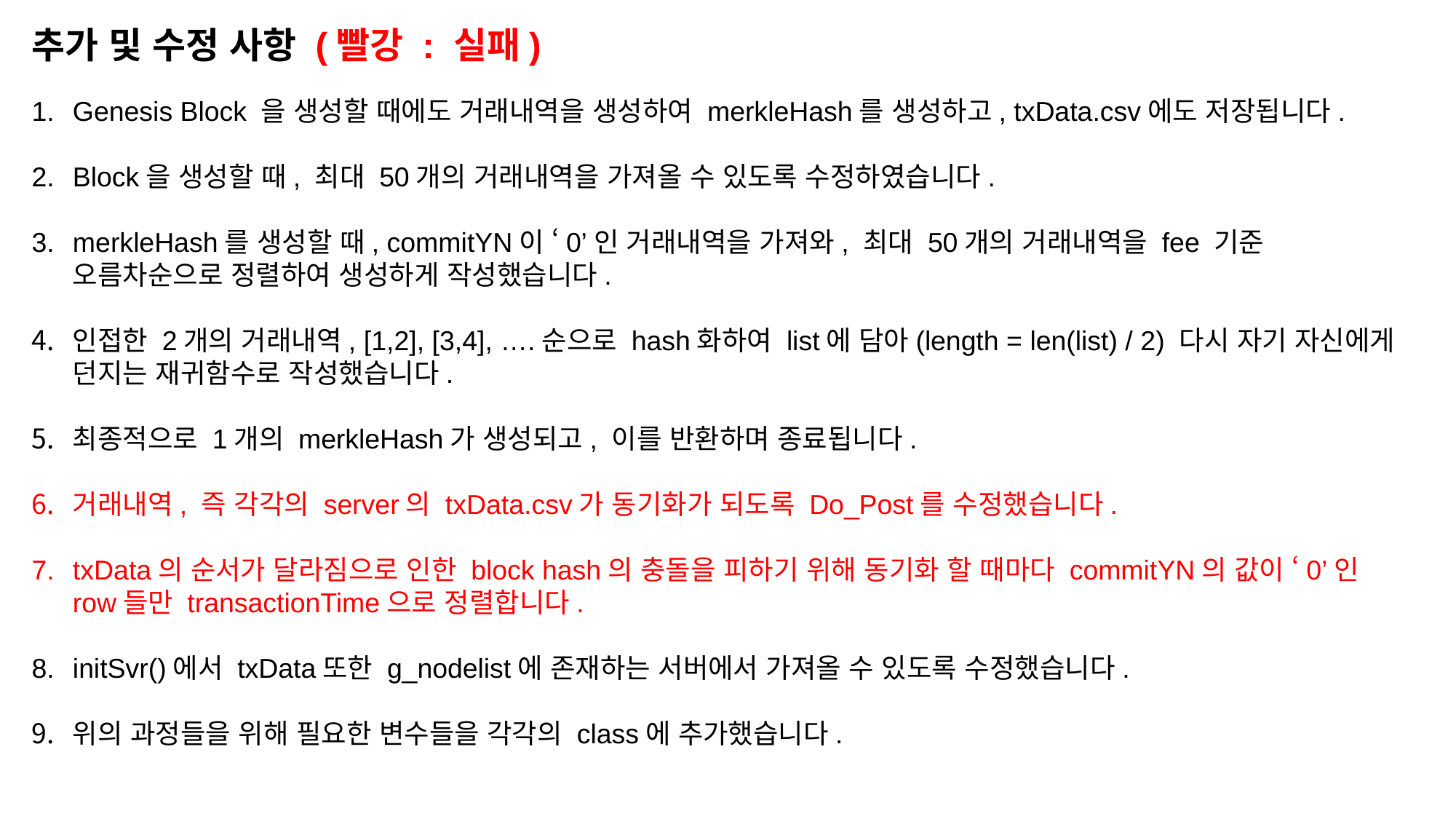

추가 및 수정 사항 (빨강 : 실패)
Genesis Block 을 생성할 때에도 거래내역을 생성하여 merkleHash를 생성하고, txData.csv에도 저장됩니다.

Block을 생성할 때, 최대 50개의 거래내역을 가져올 수 있도록 수정하였습니다.

merkleHash를 생성할 때, commitYN이 ‘0’인 거래내역을 가져와, 최대 50개의 거래내역을 fee 기준 오름차순으로 정렬하여 생성하게 작성했습니다.

인접한 2개의 거래내역, [1,2], [3,4], ….순으로 hash화하여 list에 담아(length = len(list) / 2) 다시 자기 자신에게 던지는 재귀함수로 작성했습니다.

최종적으로 1개의 merkleHash가 생성되고, 이를 반환하며 종료됩니다.

거래내역, 즉 각각의 server의 txData.csv가 동기화가 되도록 Do_Post를 수정했습니다.

txData의 순서가 달라짐으로 인한 block hash의 충돌을 피하기 위해 동기화 할 때마다 commitYN의 값이 ‘0’인 row들만 transactionTime으로 정렬합니다.

initSvr()에서 txData또한 g_nodelist에 존재하는 서버에서 가져올 수 있도록 수정했습니다.

위의 과정들을 위해 필요한 변수들을 각각의 class에 추가했습니다.